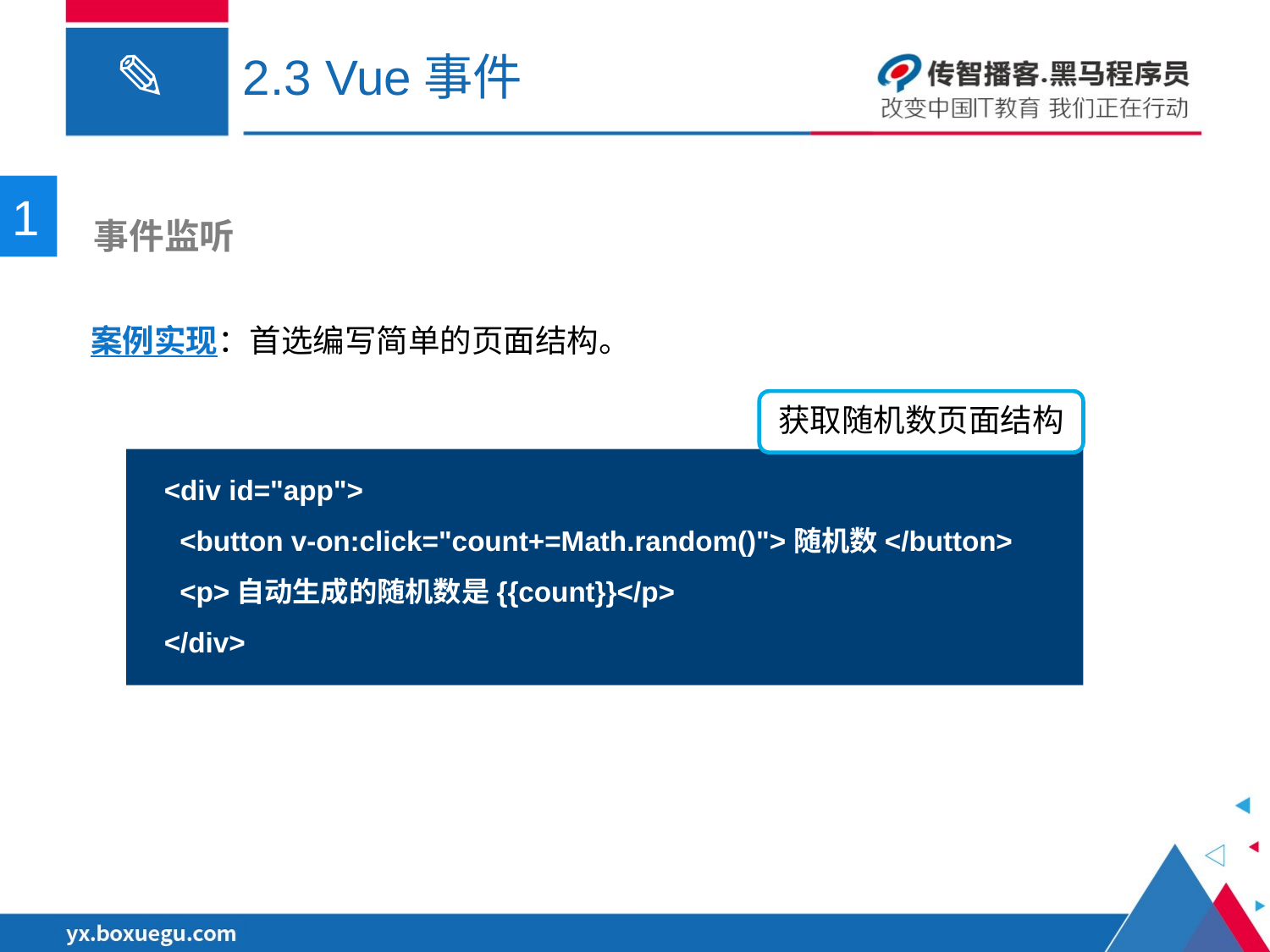

# 2.3 Vue事件

1
  事件监听
案例实现：首选编写简单的页面结构。
获取随机数页面结构

<div id="app">
  <button v-on:click="count+=Math.random()">随机数</button>
  <p>自动生成的随机数是{{count}}</p>
</div>